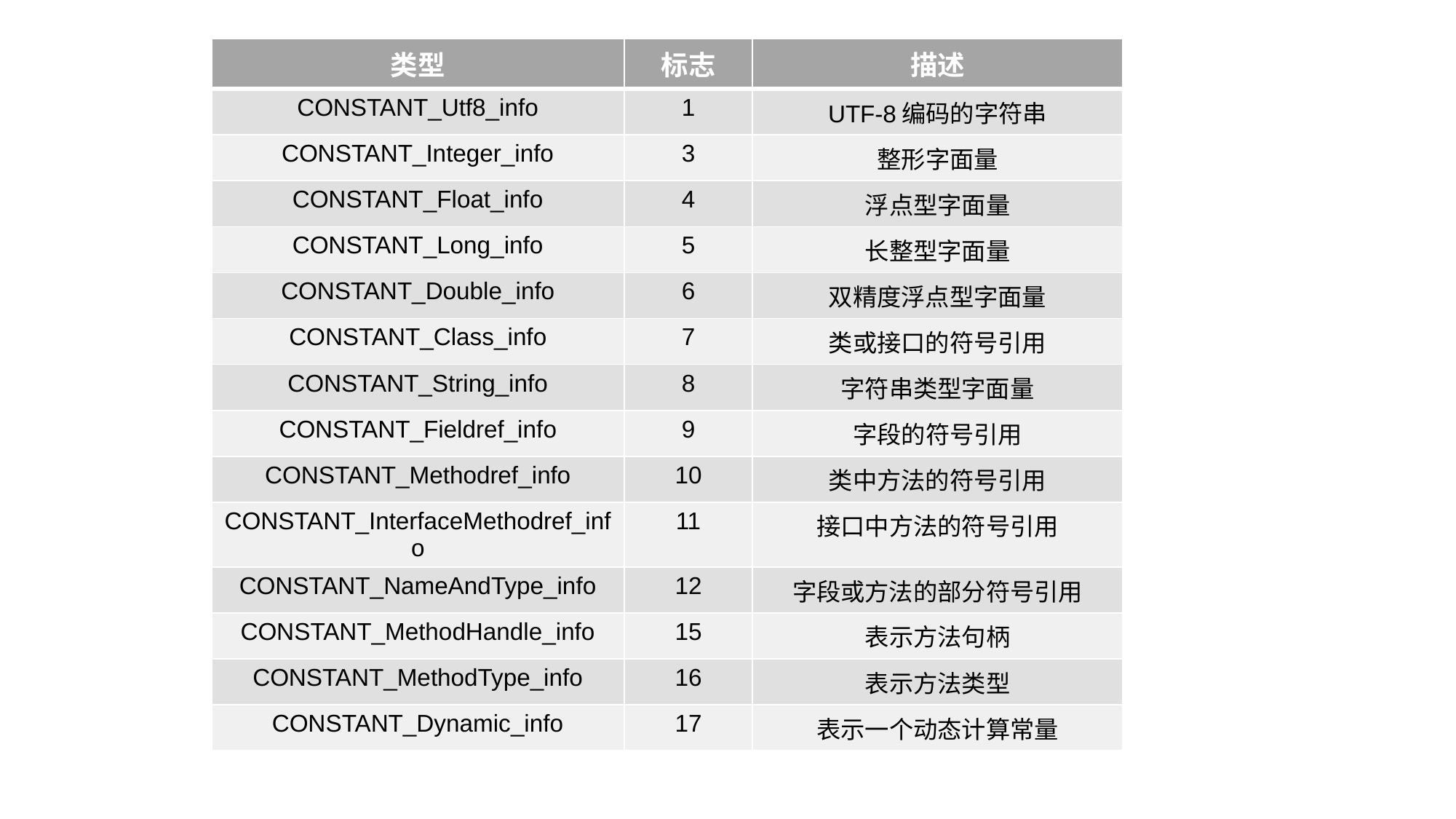

| 类型 | 标志 | 描述 |
| --- | --- | --- |
| CONSTANT\_Utf8\_info | 1 | UTF-8编码的字符串 |
| CONSTANT\_Integer\_info | 3 | 整形字面量 |
| CONSTANT\_Float\_info | 4 | 浮点型字面量 |
| CONSTANT\_Long\_info | 5 | 长整型字面量 |
| CONSTANT\_Double\_info | 6 | 双精度浮点型字面量 |
| CONSTANT\_Class\_info | 7 | 类或接口的符号引用 |
| CONSTANT\_String\_info | 8 | 字符串类型字面量 |
| CONSTANT\_Fieldref\_info | 9 | 字段的符号引用 |
| CONSTANT\_Methodref\_info | 10 | 类中方法的符号引用 |
| CONSTANT\_InterfaceMethodref\_info | 11 | 接口中方法的符号引用 |
| CONSTANT\_NameAndType\_info | 12 | 字段或方法的部分符号引用 |
| CONSTANT\_MethodHandle\_info | 15 | 表示方法句柄 |
| CONSTANT\_MethodType\_info | 16 | 表示方法类型 |
| CONSTANT\_Dynamic\_info | 17 | 表示一个动态计算常量 |